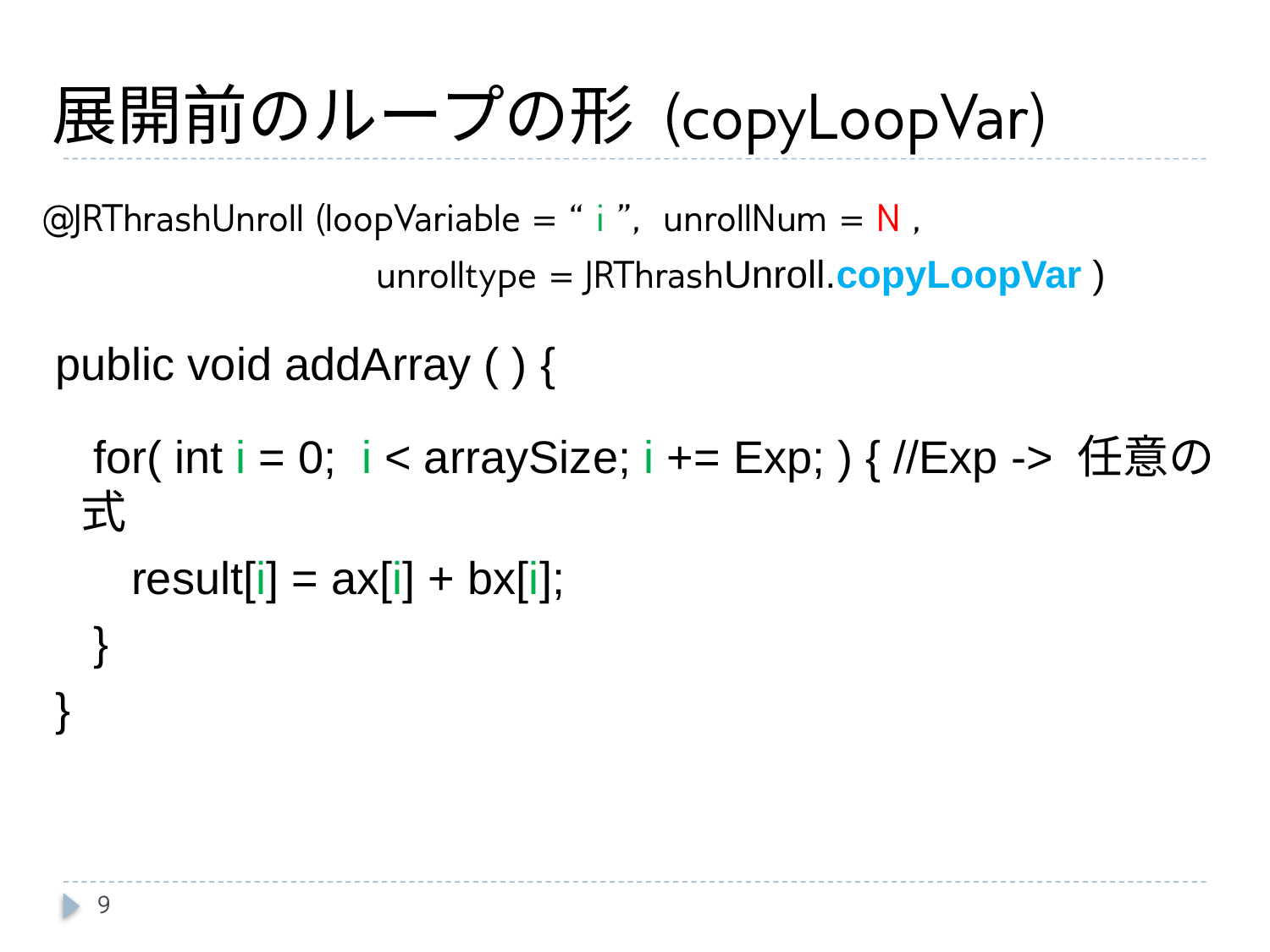

# 展開前のループの形 (copyLoopVar)

@JRThrashUnroll (loopVariable = “ i ”,  unrollNum = N ,
			    unrolltype = JRThrashUnroll.copyLoopVar )

 public void addArray ( ) {

    for( int i = 0;  i < arraySize; i += Exp; ) { //Exp -> 任意の式
       result[i] = ax[i] + bx[i];
	 }
 }
9